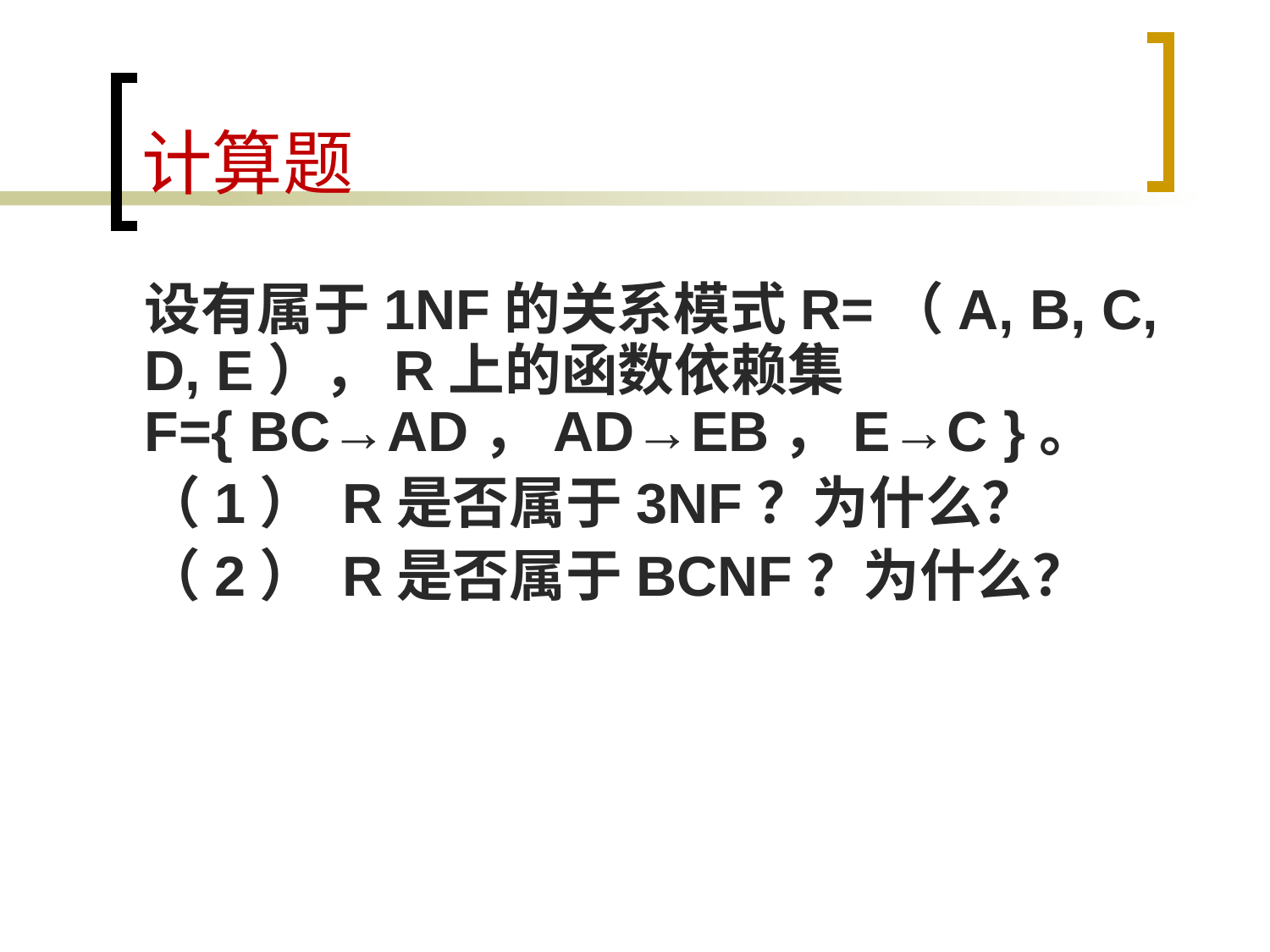

# 计算题
设有属于1NF的关系模式R=（A, B, C, D, E），R上的函数依赖集F={ BC→AD，AD→EB，E→C }。
（1） R是否属于3NF？为什么？
（2） R是否属于BCNF？为什么？